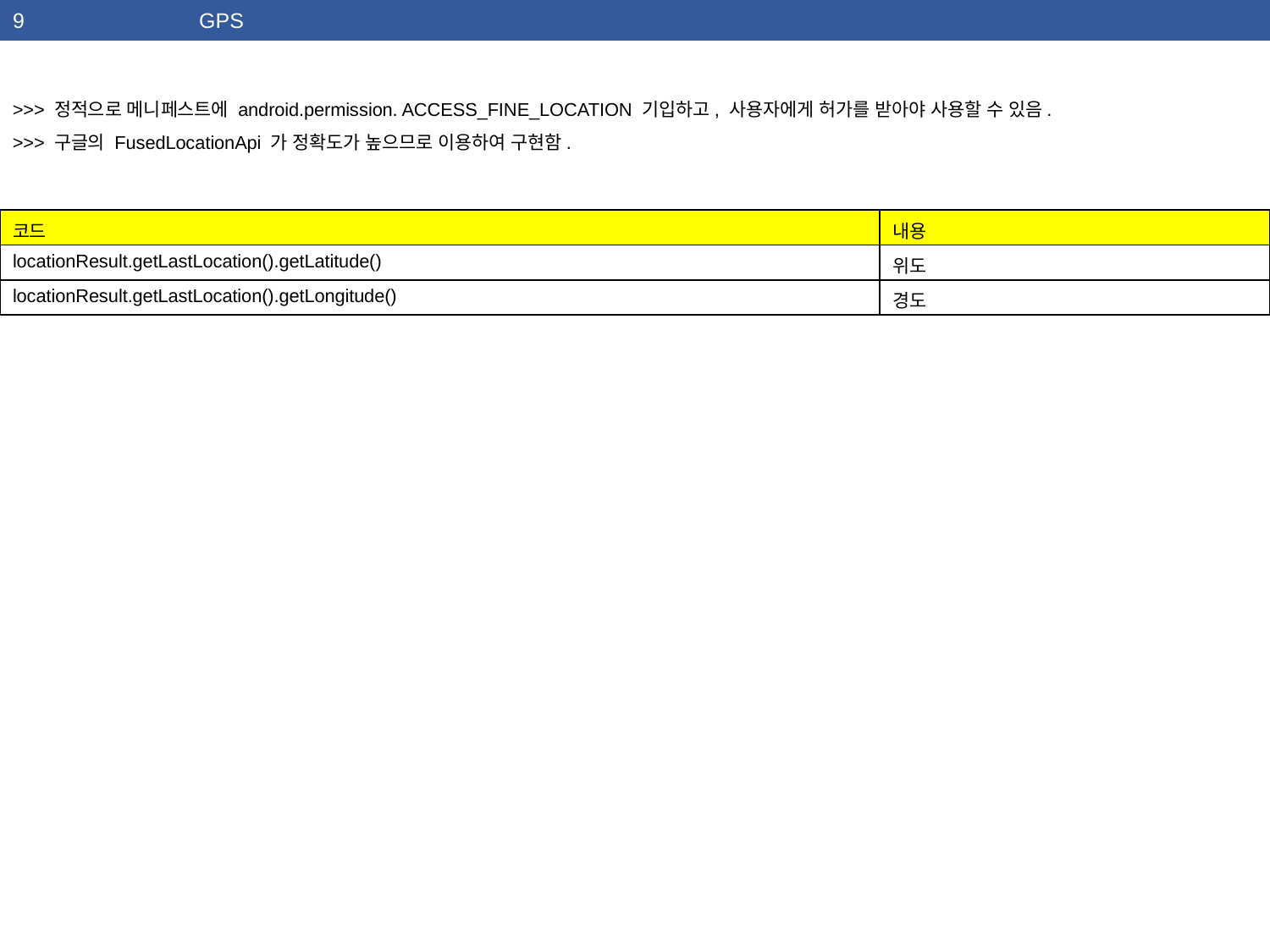

| 9 | GPS |
| --- | --- |
>>> 정적으로 메니페스트에 android.permission. ACCESS_FINE_LOCATION 기입하고, 사용자에게 허가를 받아야 사용할 수 있음.
>>> 구글의 FusedLocationApi 가 정확도가 높으므로 이용하여 구현함.
| 코드 | 내용 |
| --- | --- |
| locationResult.getLastLocation().getLatitude() | 위도 |
| locationResult.getLastLocation().getLongitude() | 경도 |